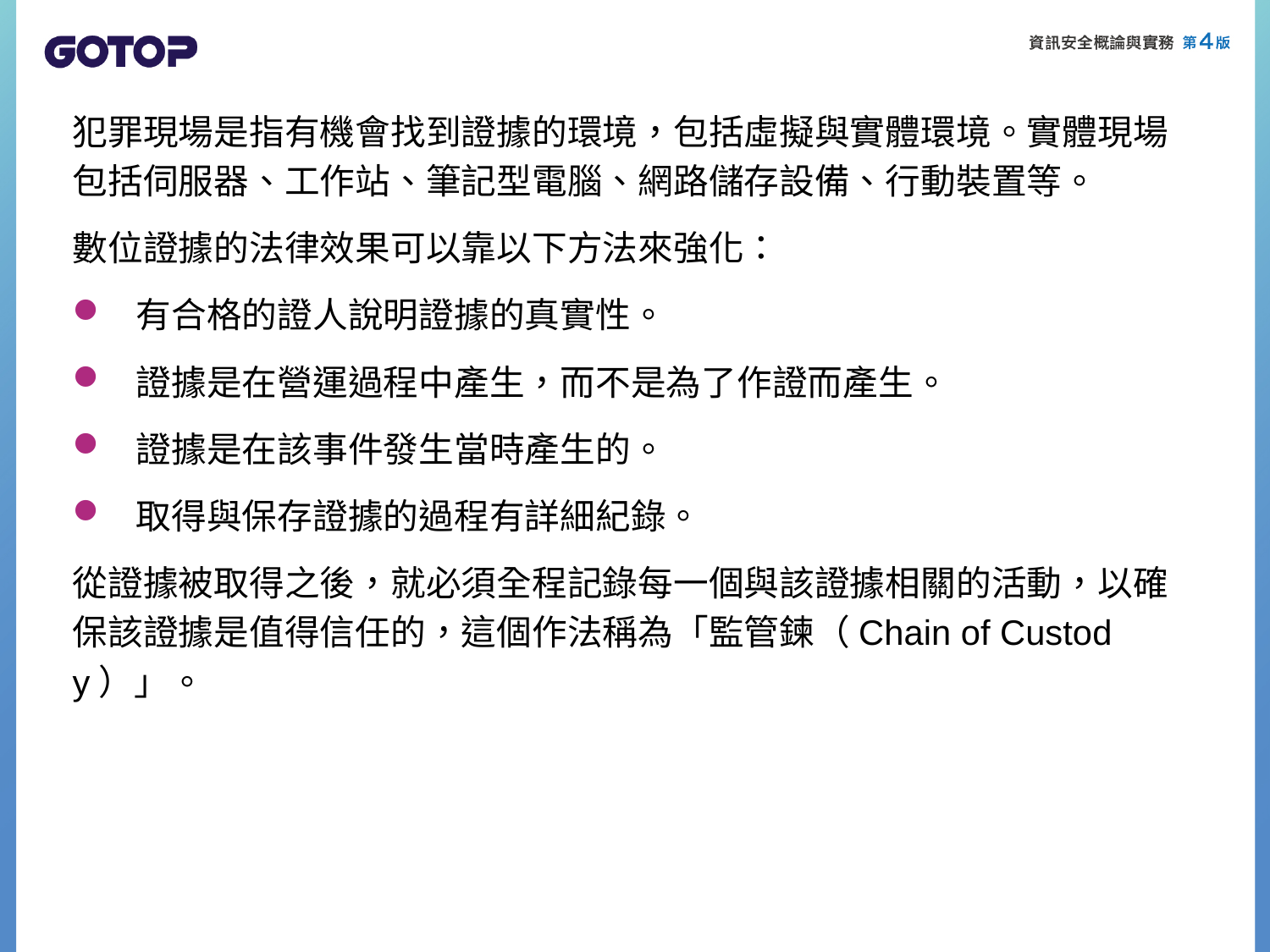

犯罪現場是指有機會找到證據的環境，包括虛擬與實體環境。實體現場包括伺服器、工作站、筆記型電腦、網路儲存設備、行動裝置等。
數位證據的法律效果可以靠以下方法來強化：
有合格的證人說明證據的真實性。
證據是在營運過程中產生，而不是為了作證而產生。
證據是在該事件發生當時產生的。
取得與保存證據的過程有詳細紀錄。
從證據被取得之後，就必須全程記錄每一個與該證據相關的活動，以確保該證據是值得信任的，這個作法稱為「監管鍊（Chain of Custody）」。